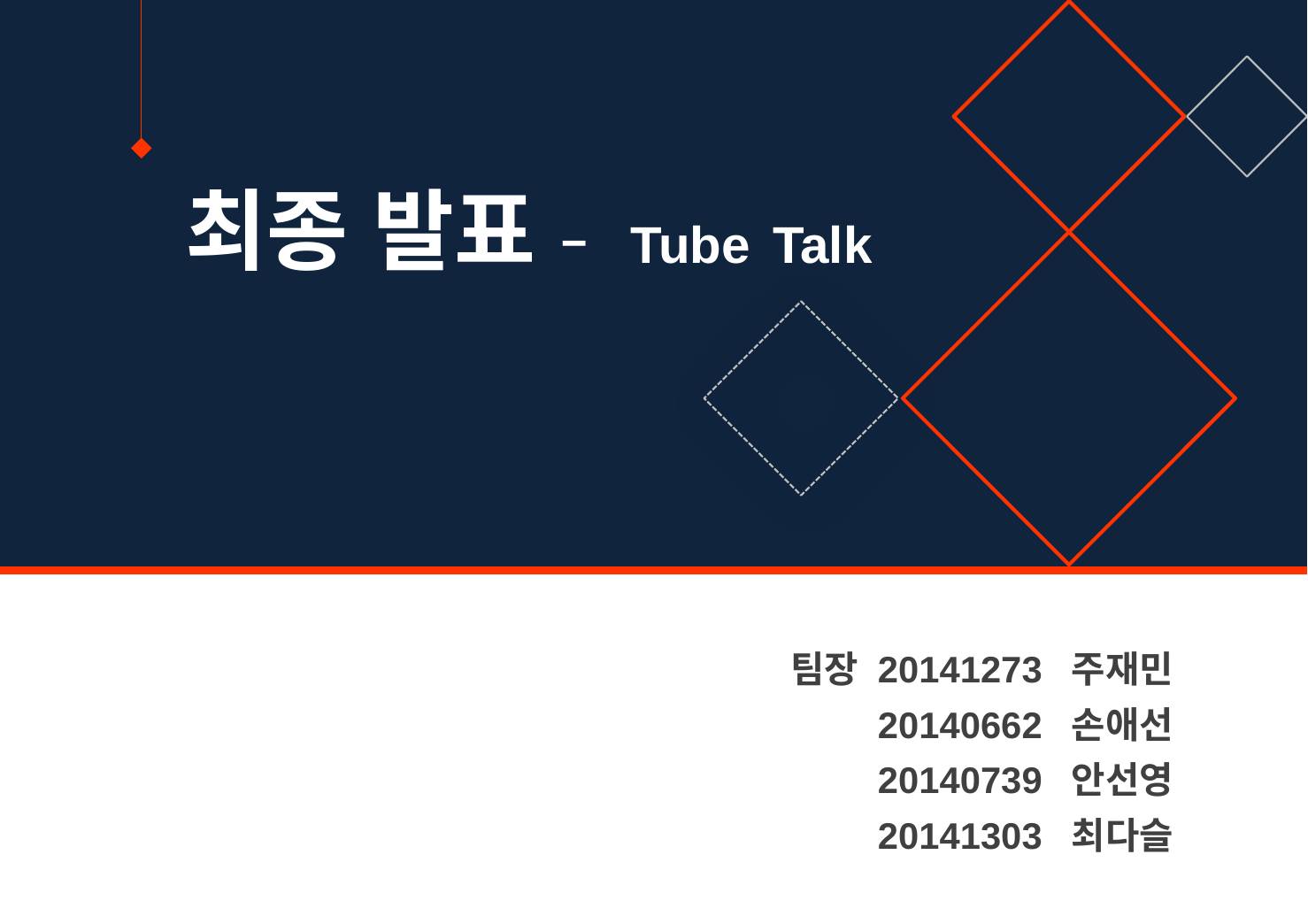

최종 발표 – Tube Talk

팀장 20141273  주재민

20140662  손애선

20140739  안선영

20141303  최다슬